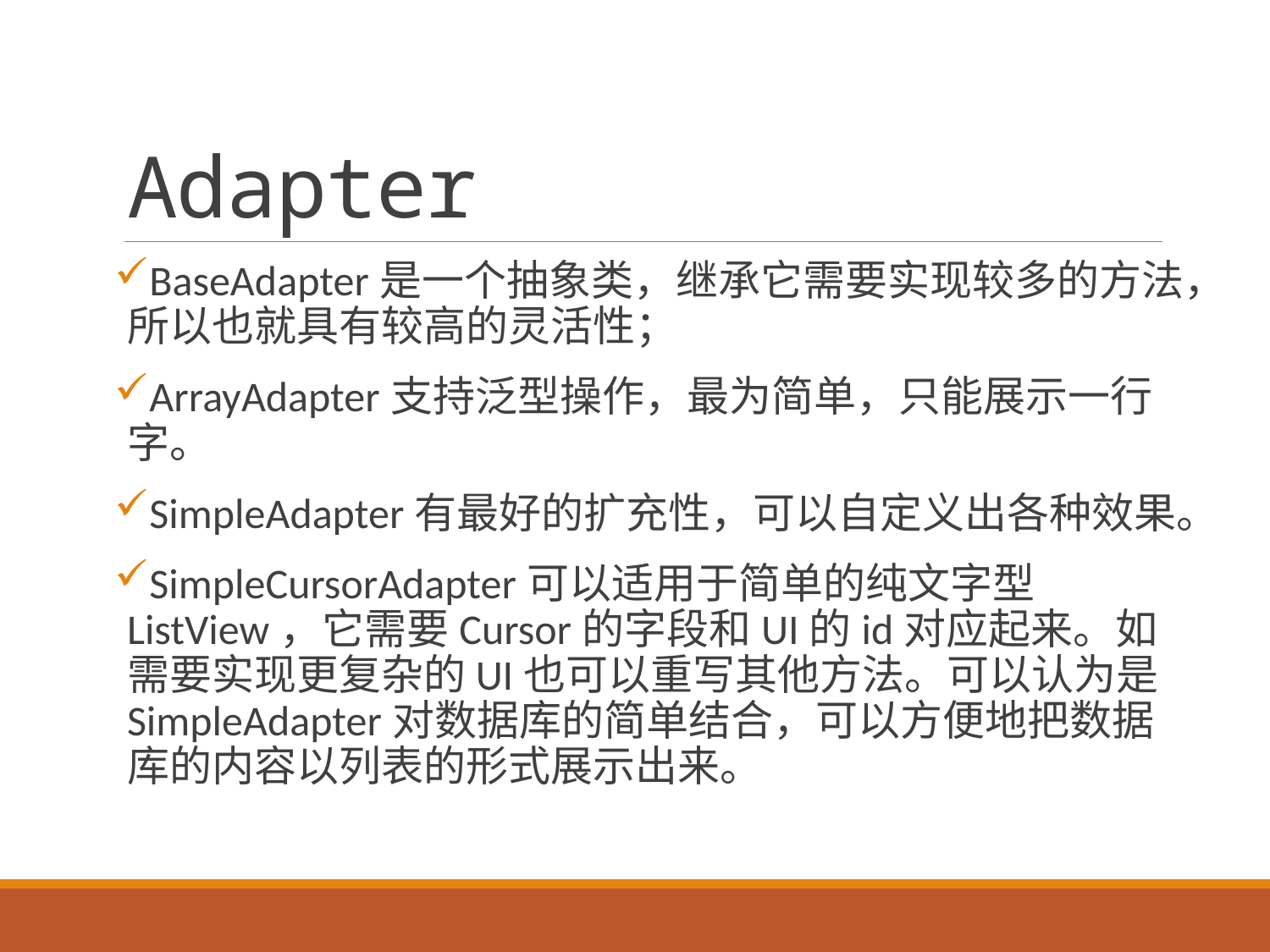

# Adapter
BaseAdapter是一个抽象类，继承它需要实现较多的方法，所以也就具有较高的灵活性；
ArrayAdapter支持泛型操作，最为简单，只能展示一行字。
SimpleAdapter有最好的扩充性，可以自定义出各种效果。
SimpleCursorAdapter可以适用于简单的纯文字型ListView，它需要Cursor的字段和UI的id对应起来。如需要实现更复杂的UI也可以重写其他方法。可以认为是SimpleAdapter对数据库的简单结合，可以方便地把数据库的内容以列表的形式展示出来。